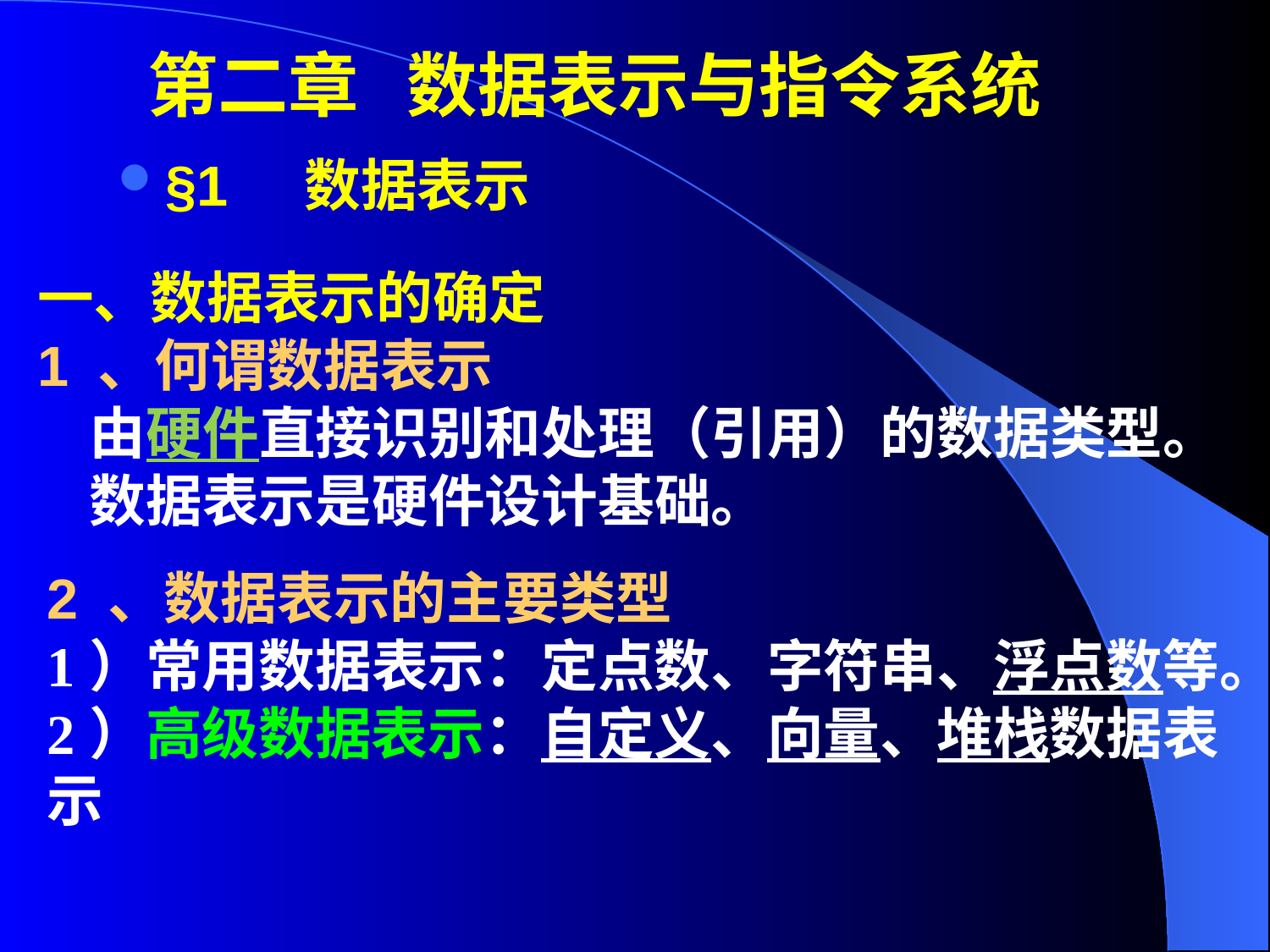

2
# 第二章   数据表示与指令系统
§1    数据表示
一、数据表示的确定
1 、何谓数据表示
   由硬件直接识别和处理（引用）的数据类型。
   数据表示是硬件设计基础。
2 、数据表示的主要类型
1）常用数据表示：定点数、字符串、浮点数等。
2）高级数据表示：自定义、向量、堆栈数据表示